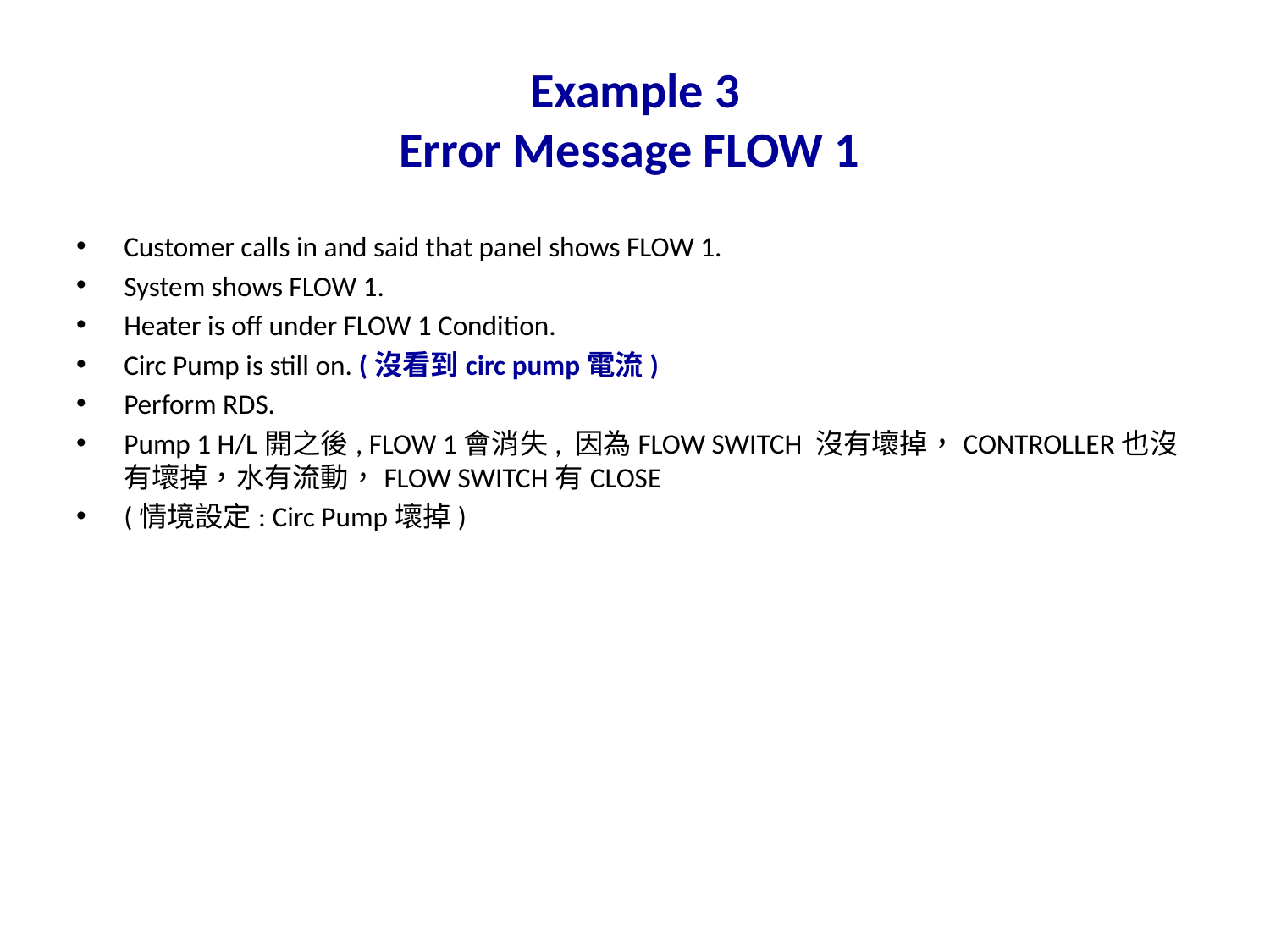

# Example 3 Error Message FLOW 1
Customer calls in and said that panel shows FLOW 1.
System shows FLOW 1.
Heater is off under FLOW 1 Condition.
Circ Pump is still on. (沒看到circ pump電流)
Perform RDS.
Pump 1 H/L開之後, FLOW 1會消失, 因為FLOW SWITCH 沒有壞掉，CONTROLLER也沒有壞掉，水有流動，FLOW SWITCH有CLOSE
(情境設定: Circ Pump壞掉)